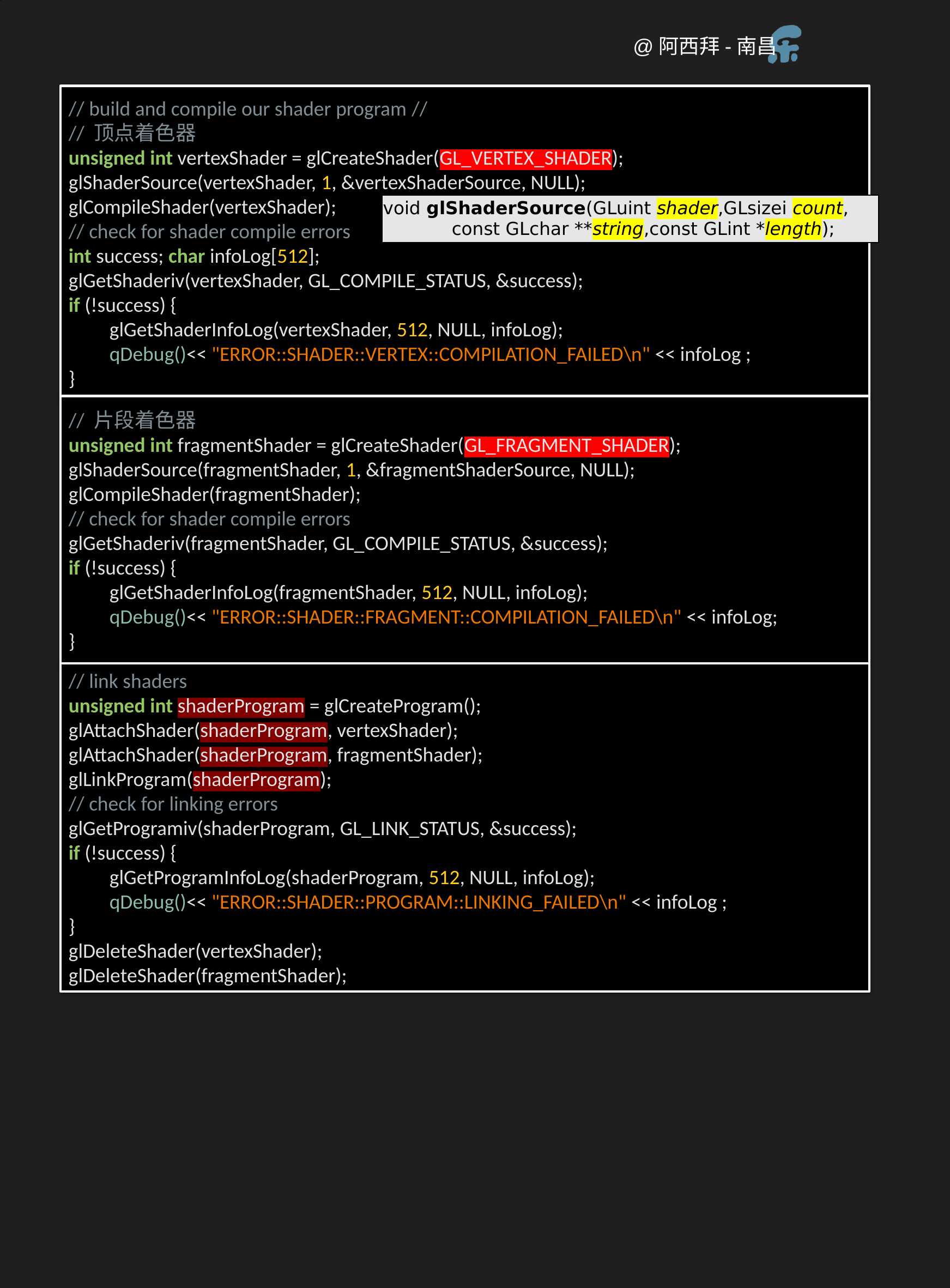

// build and compile our shader program //
// 顶点着色器
unsigned int vertexShader = glCreateShader(GL_VERTEX_SHADER);
glShaderSource(vertexShader, 1, &vertexShaderSource, NULL);
glCompileShader(vertexShader);
// check for shader compile errors
int success; char infoLog[512];
glGetShaderiv(vertexShader, GL_COMPILE_STATUS, &success);
if (!success) {
glGetShaderInfoLog(vertexShader, 512, NULL, infoLog);
qDebug()<< "ERROR::SHADER::VERTEX::COMPILATION_FAILED\n" << infoLog ;
}
| void glShaderSource(GLuint shader,GLsizei count, const GLchar \*\*string,const GLint \*length); |
| --- |
// 片段着色器
unsigned int fragmentShader = glCreateShader(GL_FRAGMENT_SHADER);
glShaderSource(fragmentShader, 1, &fragmentShaderSource, NULL);
glCompileShader(fragmentShader);
// check for shader compile errors
glGetShaderiv(fragmentShader, GL_COMPILE_STATUS, &success);
if (!success) {
glGetShaderInfoLog(fragmentShader, 512, NULL, infoLog);
qDebug()<< "ERROR::SHADER::FRAGMENT::COMPILATION_FAILED\n" << infoLog;
}
// link shaders
unsigned int shaderProgram = glCreateProgram();
glAttachShader(shaderProgram, vertexShader);
glAttachShader(shaderProgram, fragmentShader);
glLinkProgram(shaderProgram);
// check for linking errors
glGetProgramiv(shaderProgram, GL_LINK_STATUS, &success);
if (!success) {
glGetProgramInfoLog(shaderProgram, 512, NULL, infoLog);
qDebug()<< "ERROR::SHADER::PROGRAM::LINKING_FAILED\n" << infoLog ;
}
glDeleteShader(vertexShader);
glDeleteShader(fragmentShader);